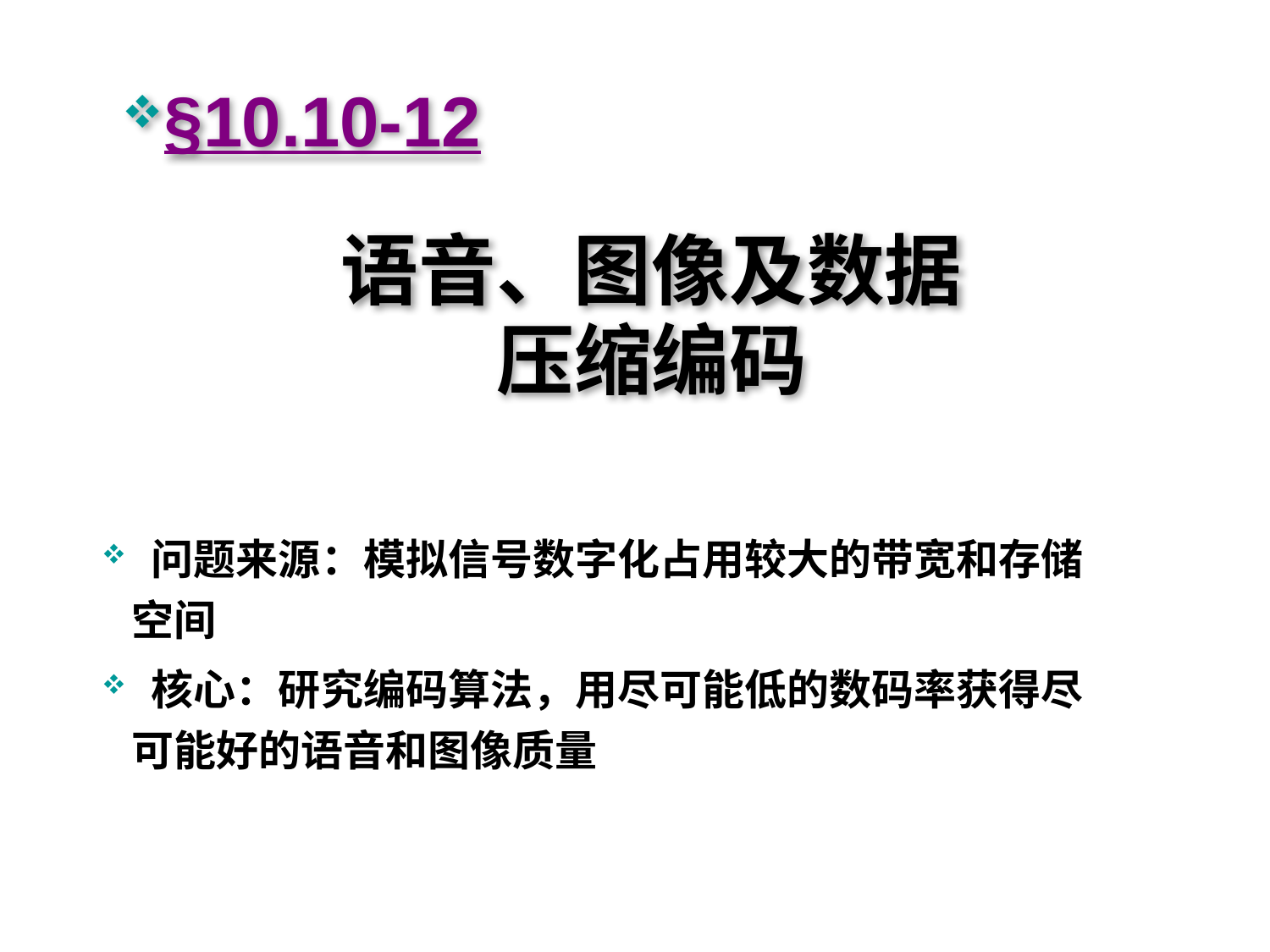

§10.10-12
语音、图像及数据
压缩编码

 问题来源：模拟信号数字化占用较大的带宽和存储空间
 核心：研究编码算法，用尽可能低的数码率获得尽可能好的语音和图像质量